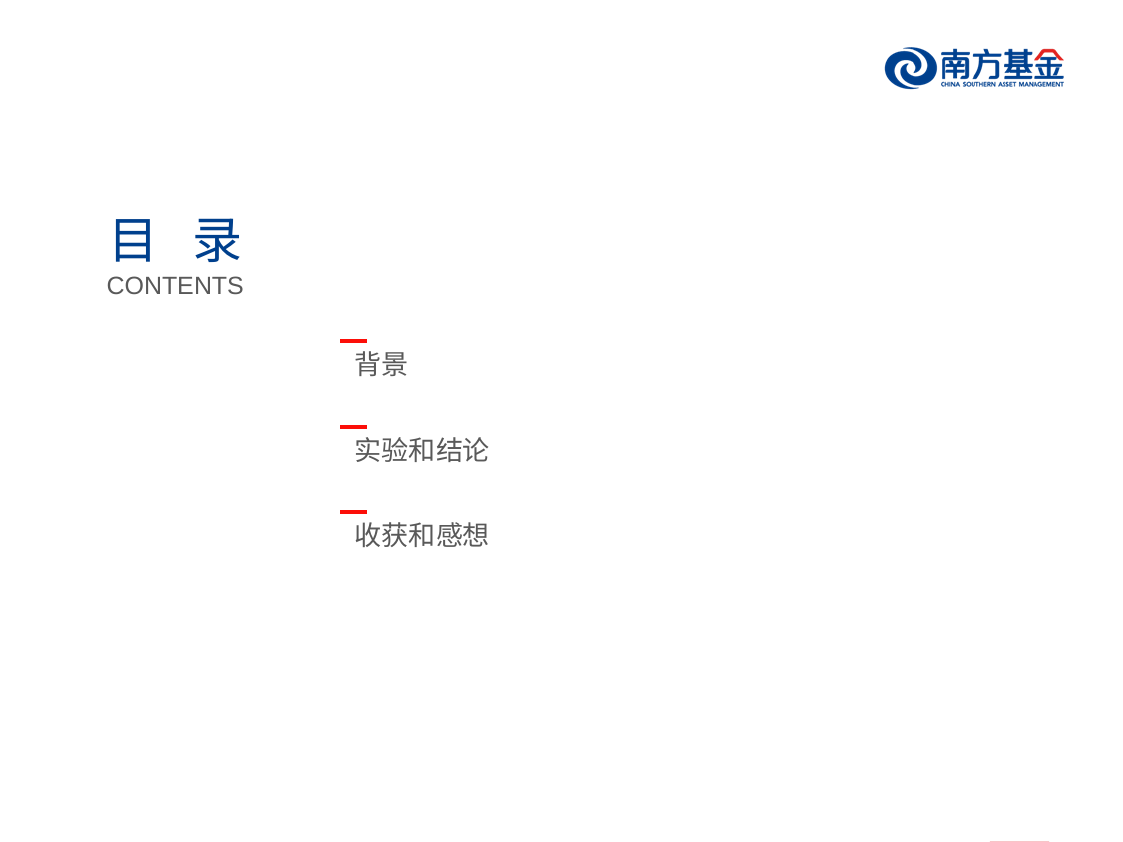

目   录
CONTENTS
背景
实验和结论
收获和感想
2